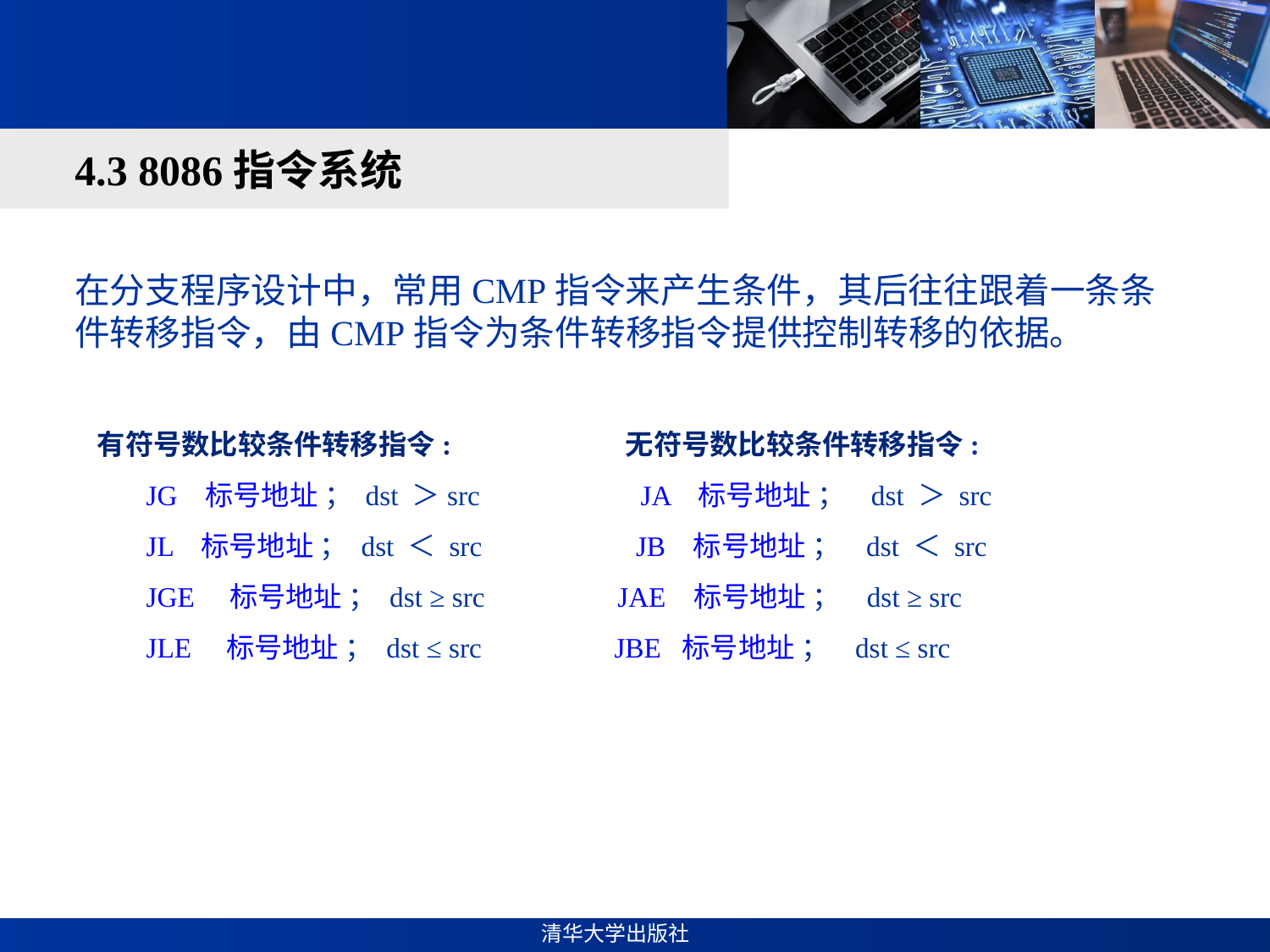

#
4.3 8086指令系统

在分支程序设计中，常用CMP指令来产生条件，其后往往跟着一条条件转移指令，由CMP指令为条件转移指令提供控制转移的依据。
有符号数比较条件转移指令:                        无符号数比较条件转移指令:
       JG   标号地址 ； dst ＞src                       JA   标号地址 ；   dst ＞ src
       JL   标号地址 ； dst ＜ src                      JB   标号地址 ；   dst ＜ src
       JGE    标号地址 ； dst ≥ src                   JAE   标号地址 ；   dst ≥ src
       JLE    标号地址 ； dst ≤ src                   JBE  标号地址 ；   dst ≤ src